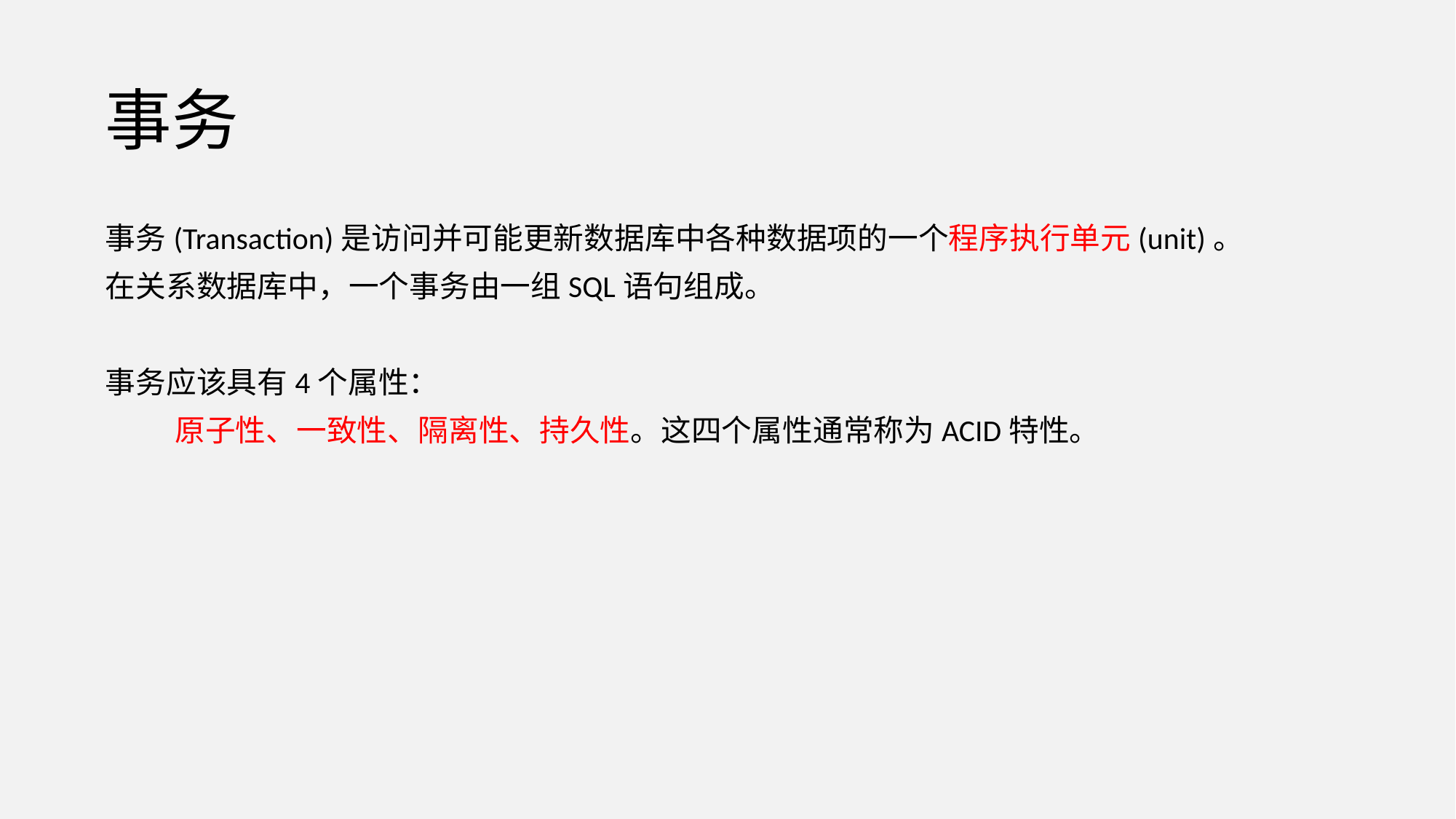

# 事务
事务(Transaction)是访问并可能更新数据库中各种数据项的一个程序执行单元(unit)。
在关系数据库中，一个事务由一组SQL语句组成。

事务应该具有4个属性：
         原子性、一致性、隔离性、持久性。这四个属性通常称为ACID特性。